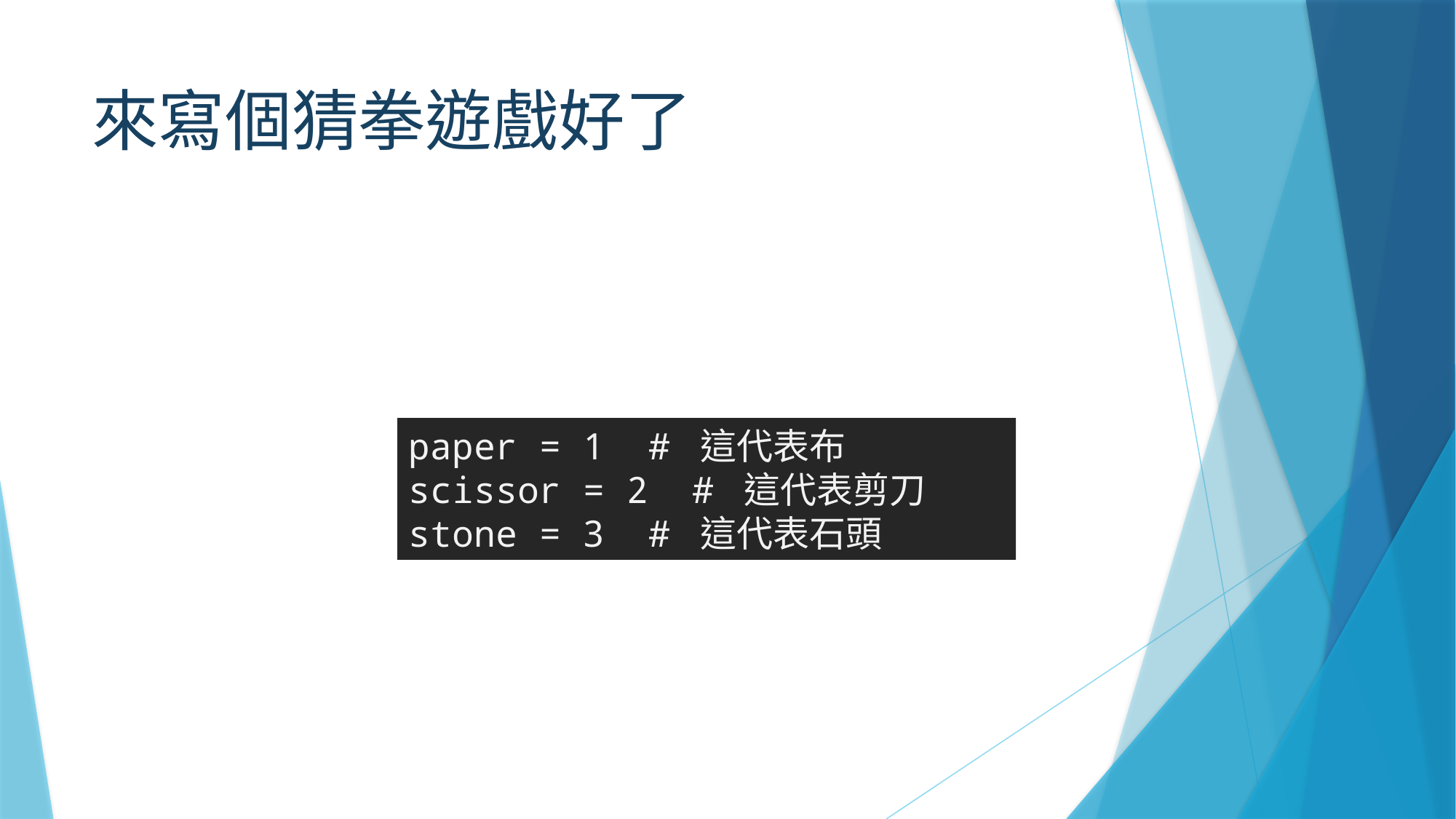

# 來寫個猜拳遊戲好了

paper = 1  # 這代表布
scissor = 2  # 這代表剪刀
stone = 3  # 這代表石頭